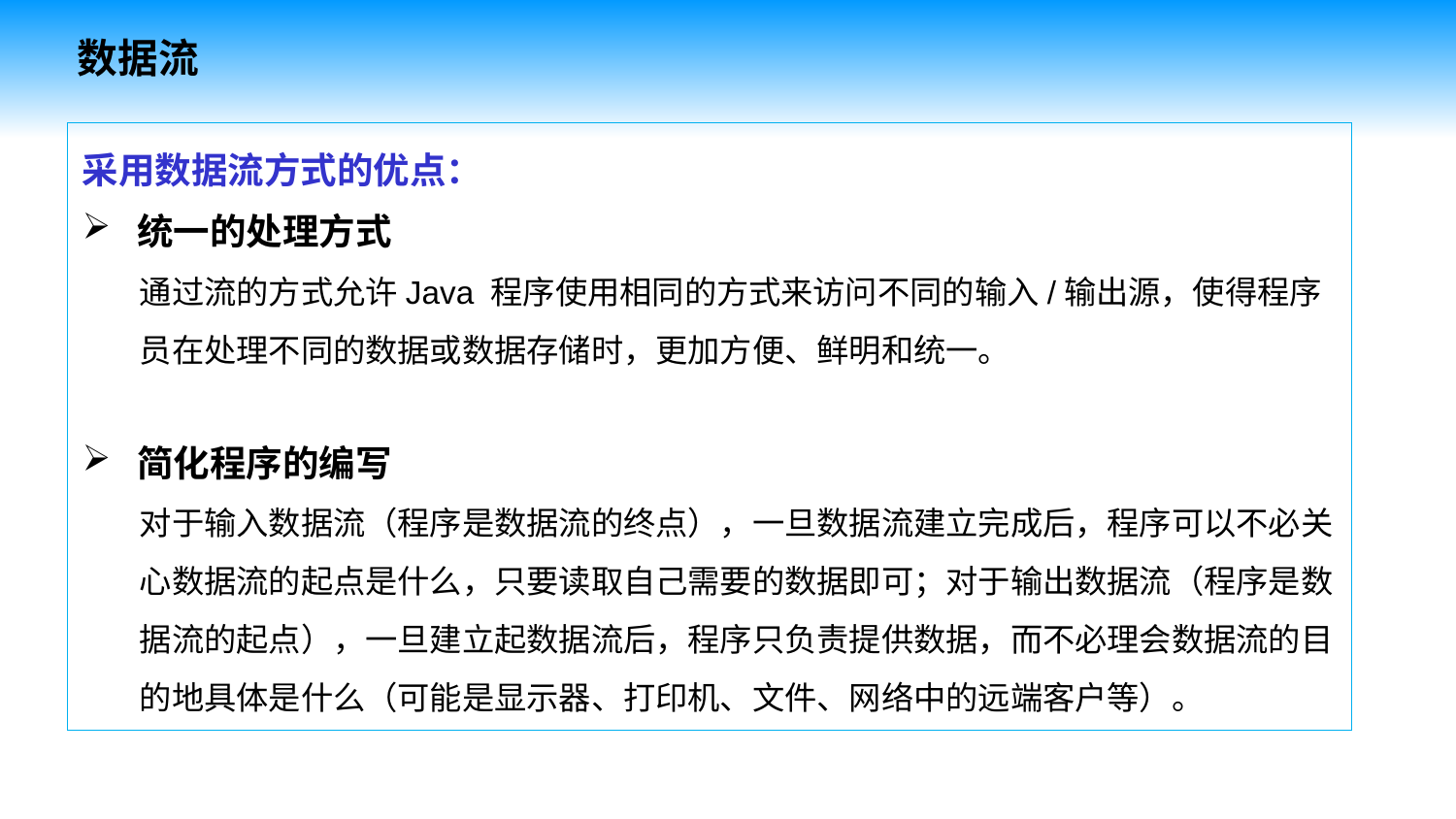

数据流

采用数据流方式的优点：
统一的处理方式
通过流的方式允许Java 程序使用相同的方式来访问不同的输入/输出源，使得程序员在处理不同的数据或数据存储时，更加方便、鲜明和统一。

简化程序的编写
对于输入数据流（程序是数据流的终点），一旦数据流建立完成后，程序可以不必关心数据流的起点是什么，只要读取自己需要的数据即可；对于输出数据流（程序是数据流的起点），一旦建立起数据流后，程序只负责提供数据，而不必理会数据流的目的地具体是什么（可能是显示器、打印机、文件、网络中的远端客户等）。